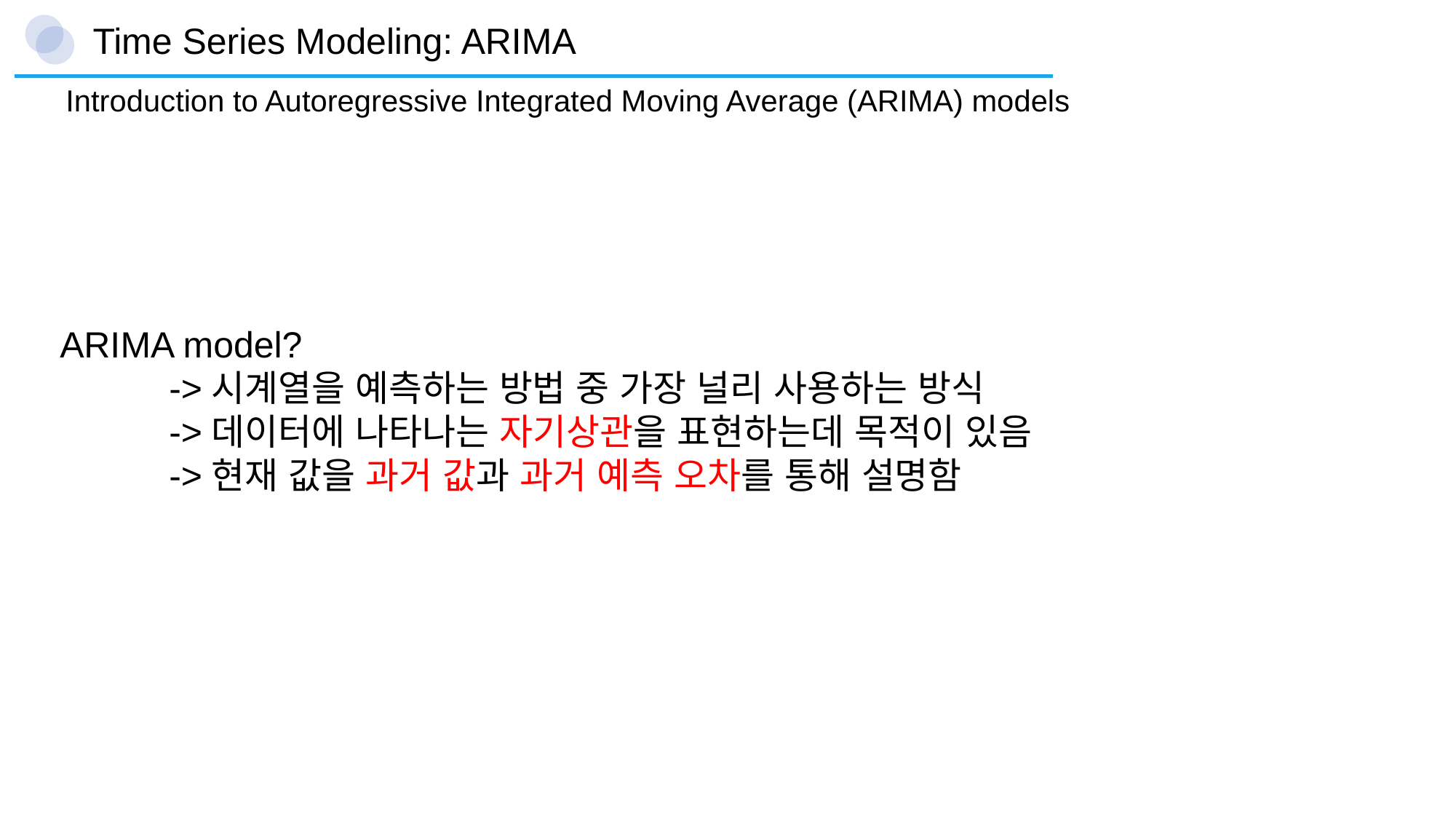

Time Series Modeling: ARIMA

Introduction to Autoregressive Integrated Moving Average (ARIMA) models
ARIMA model?
	->시계열을 예측하는 방법 중 가장 널리 사용하는 방식
	->데이터에 나타나는 자기상관을 표현하는데 목적이 있음
	->현재 값을 과거 값과 과거 예측 오차를 통해 설명함